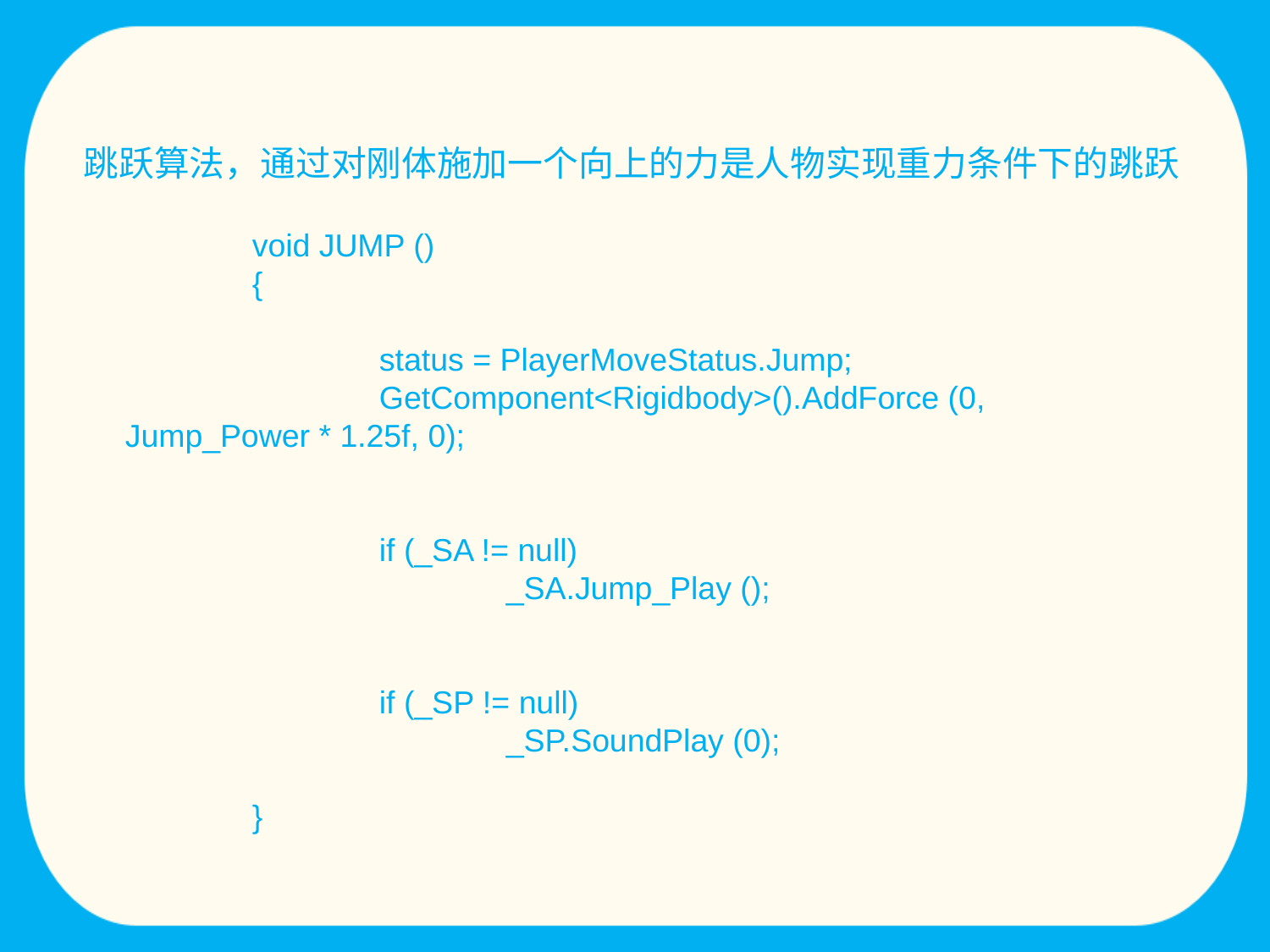

跳跃算法，通过对刚体施加一个向上的力是人物实现重力条件下的跳跃

	void JUMP ()
	{

		status = PlayerMoveStatus.Jump;
		GetComponent<Rigidbody>().AddForce (0, Jump_Power * 1.25f, 0);

		if (_SA != null)
			_SA.Jump_Play ();

		if (_SP != null)
			_SP.SoundPlay (0);

	}